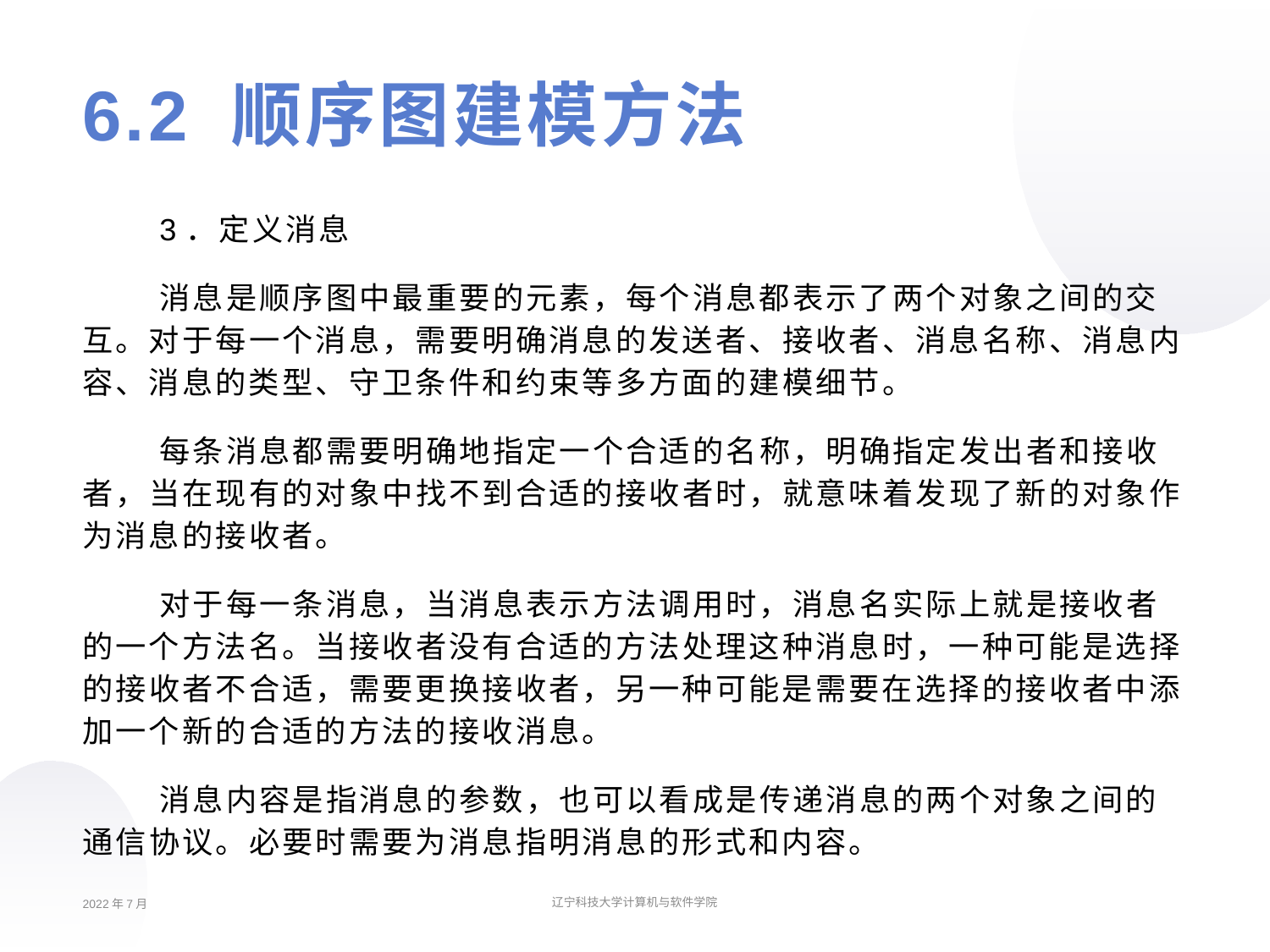

# 6.2 顺序图建模方法
3．定义消息
消息是顺序图中最重要的元素，每个消息都表示了两个对象之间的交互。对于每一个消息，需要明确消息的发送者、接收者、消息名称、消息内容、消息的类型、守卫条件和约束等多方面的建模细节。
每条消息都需要明确地指定一个合适的名称，明确指定发出者和接收者，当在现有的对象中找不到合适的接收者时，就意味着发现了新的对象作为消息的接收者。
对于每一条消息，当消息表示方法调用时，消息名实际上就是接收者的一个方法名。当接收者没有合适的方法处理这种消息时，一种可能是选择的接收者不合适，需要更换接收者，另一种可能是需要在选择的接收者中添加一个新的合适的方法的接收消息。
消息内容是指消息的参数，也可以看成是传递消息的两个对象之间的通信协议。必要时需要为消息指明消息的形式和内容。

2022年7月
31
辽宁科技大学计算机与软件学院